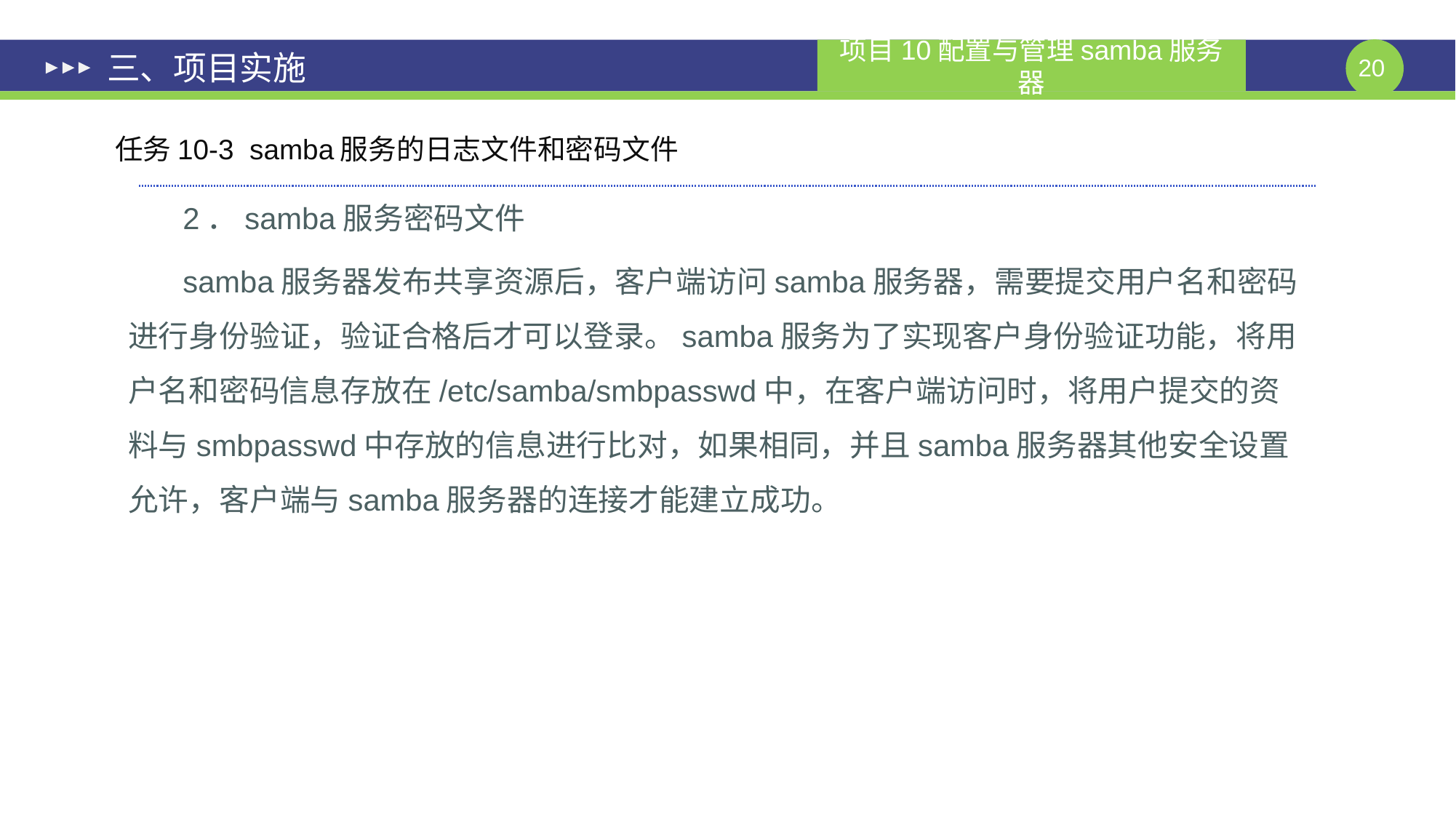

# 三、项目实施
任务10-3  samba服务的日志文件和密码文件
2．samba服务密码文件
samba服务器发布共享资源后，客户端访问samba服务器，需要提交用户名和密码进行身份验证，验证合格后才可以登录。samba服务为了实现客户身份验证功能，将用户名和密码信息存放在/etc/samba/smbpasswd中，在客户端访问时，将用户提交的资料与smbpasswd中存放的信息进行比对，如果相同，并且samba服务器其他安全设置允许，客户端与samba服务器的连接才能建立成功。